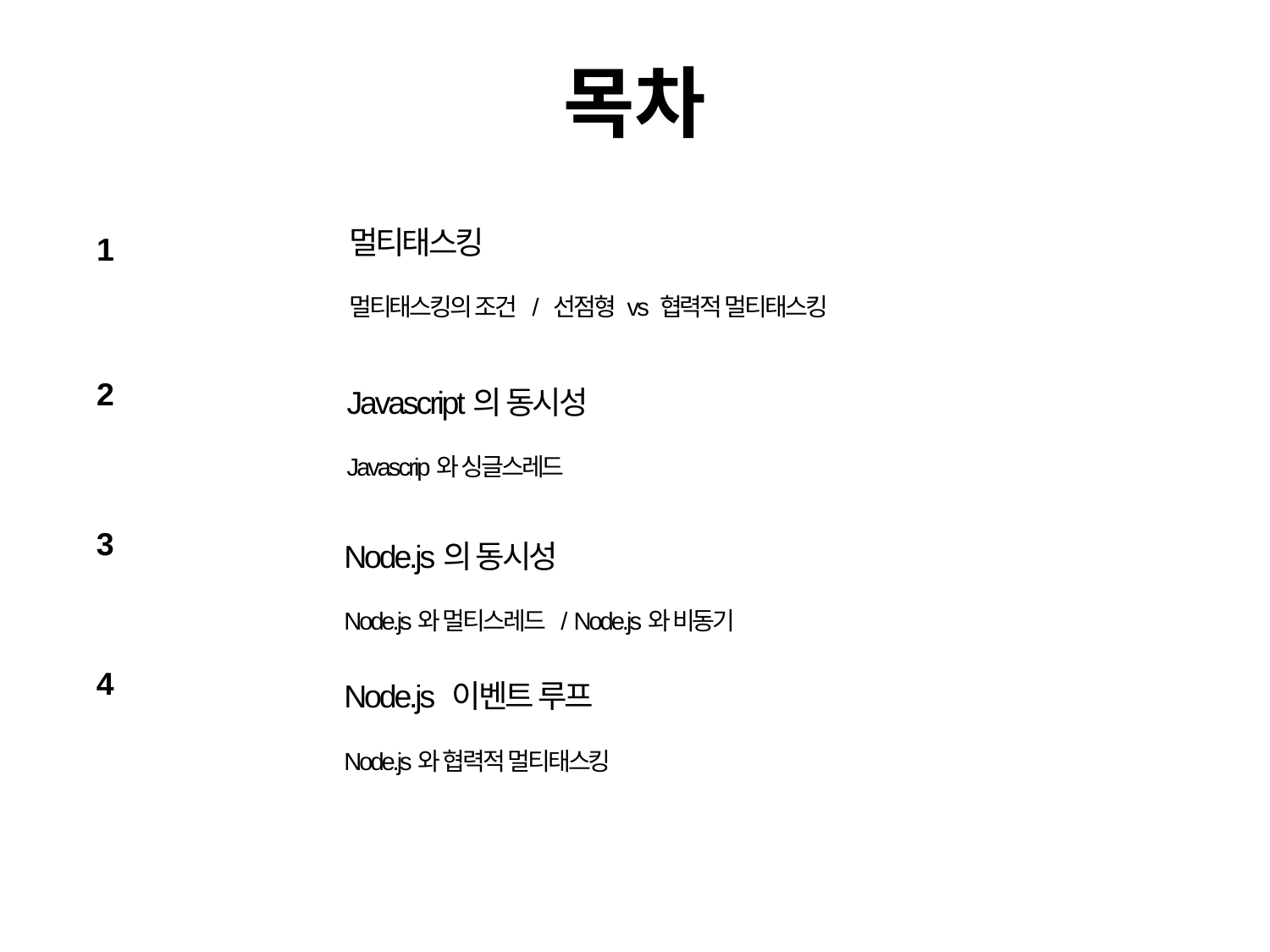

# 목차
멀티태스킹
멀티태스킹의 조건  /  선점형 vs 협력적 멀티태스킹
1
2
Javascript의 동시성
Javascrip와 싱글스레드
3

Node.js의 동시성
Node.js와 멀티스레드  /  Node.js와 비동기

4
Node.js 이벤트 루프
Node.js와 협력적 멀티태스킹